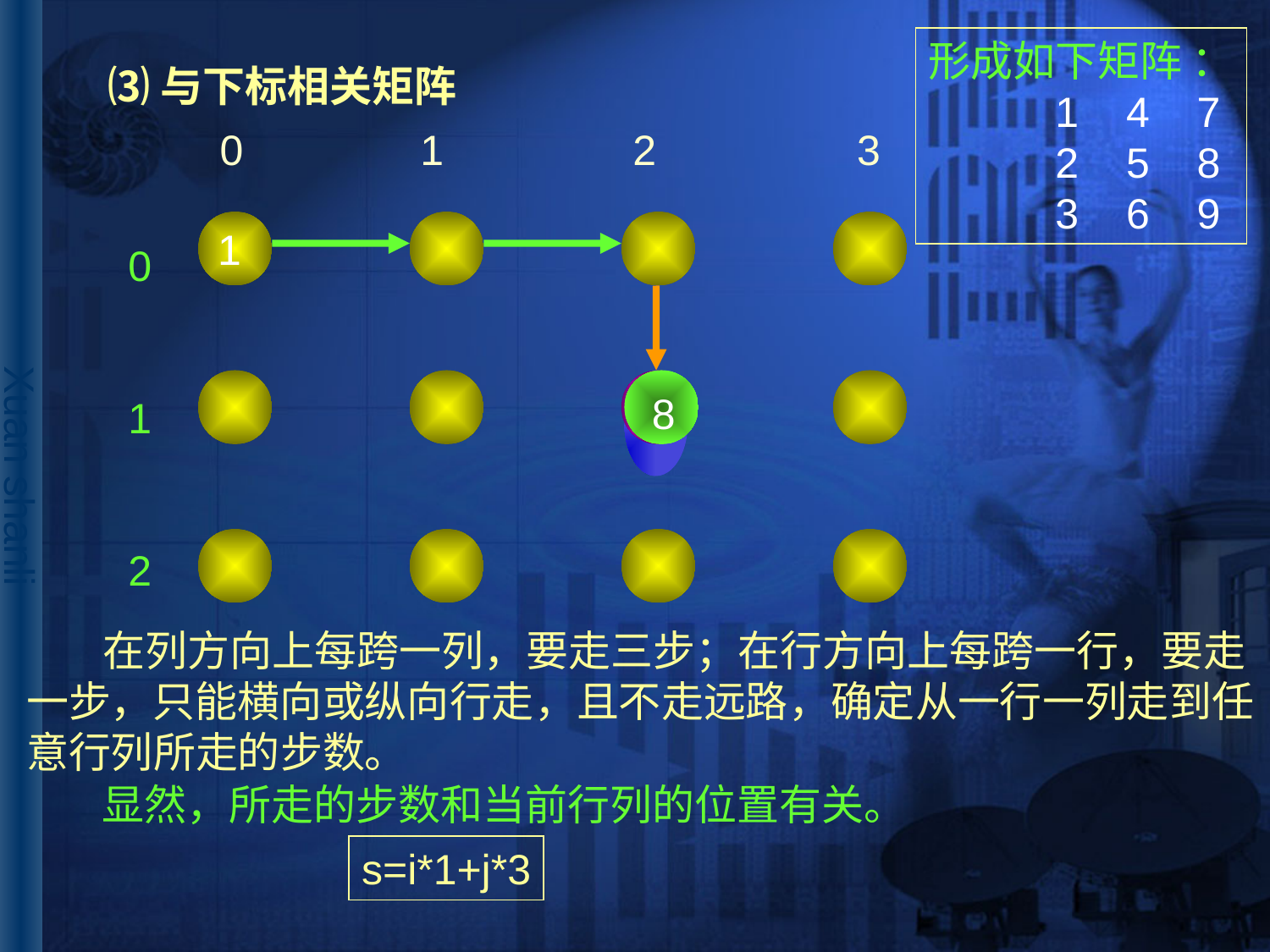

形成如下矩阵 ：
	1    4    7
	2    5    8
	3    6    9
# ⑶与下标相关矩阵
0               1                2                 3

1
0

1

2

8

       在列方向上每跨一列，要走三步；在行方向上每跨一行，要走
一步，只能横向或纵向行走，且不走远路，确定从一行一列走到任
意行列所走的步数。
显然，所走的步数和当前行列的位置有关。
s=i*1+j*3